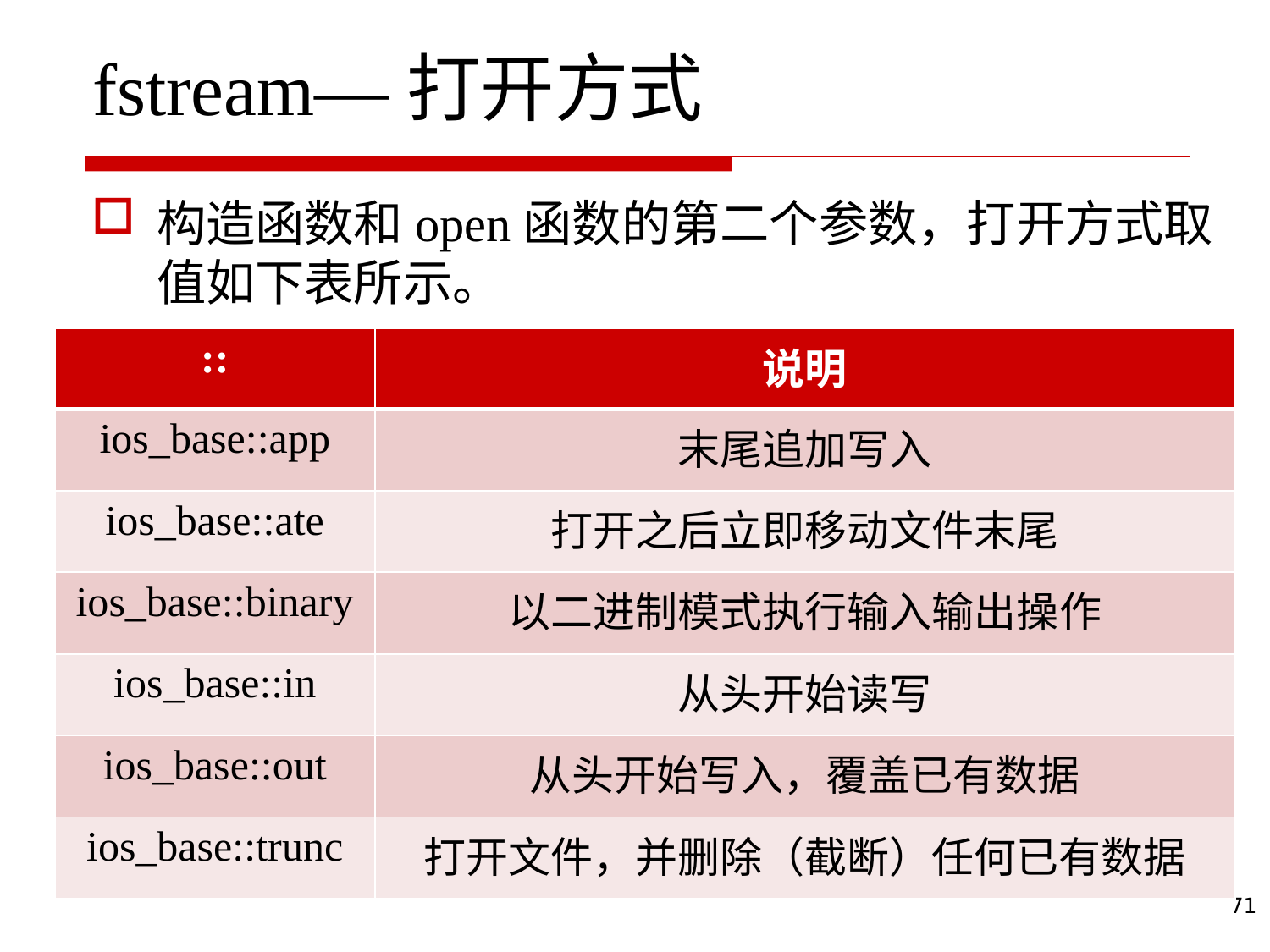

# fstream—打开方式
构造函数和open函数的第二个参数，打开方式取值如下表所示。

| :: | 说明 |
| --- | --- |
| ios\_base::app | 末尾追加写入 |
| ios\_base::ate | 打开之后立即移动文件末尾 |
| ios\_base::binary | 以二进制模式执行输入输出操作 |
| ios\_base::in | 从头开始读写 |
| ios\_base::out | 从头开始写入，覆盖已有数据 |
| ios\_base::trunc | 打开文件，并删除（截断）任何已有数据 |
71